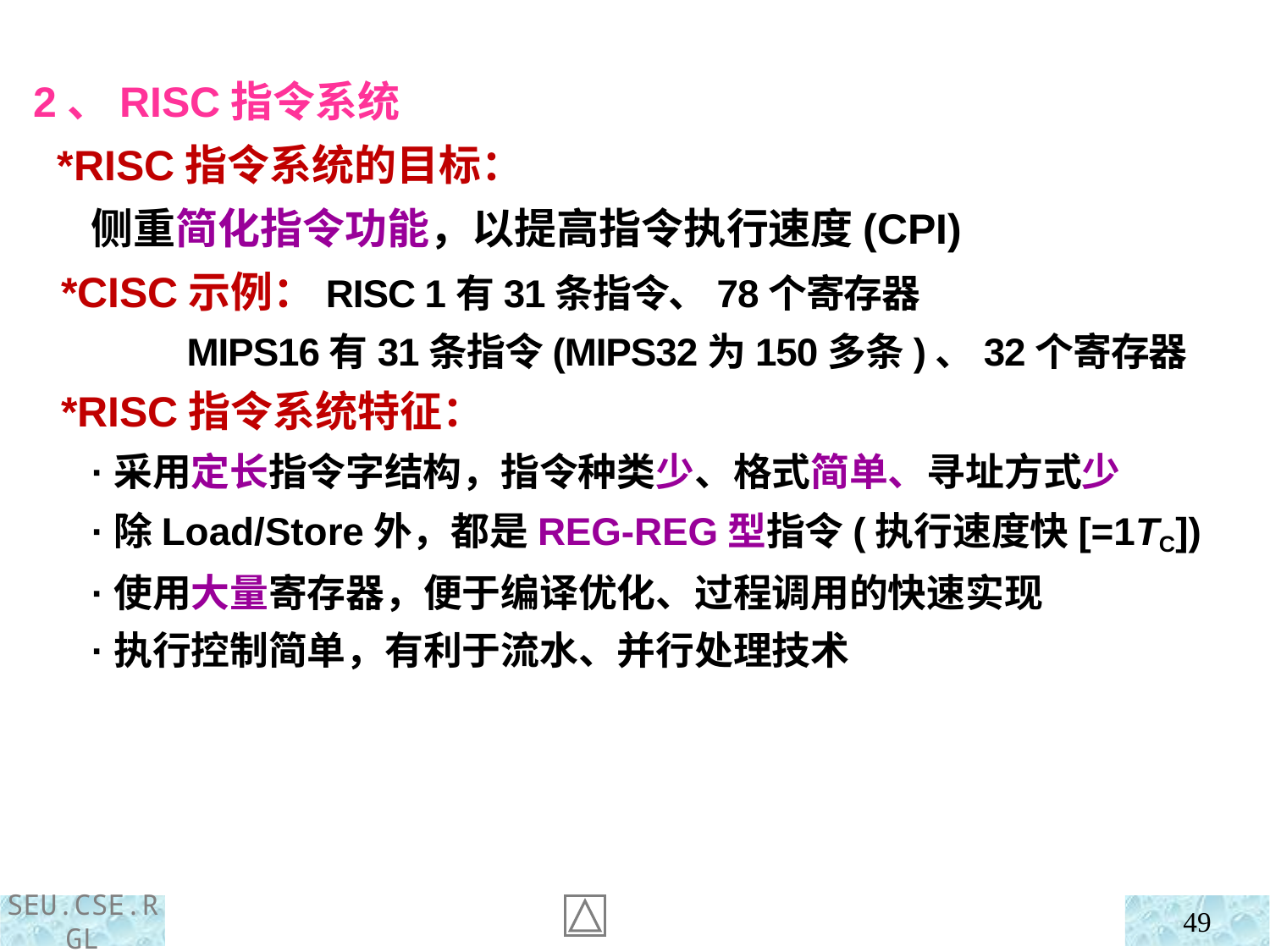

2、RISC指令系统
  *RISC指令系统的目标：
     侧重简化指令功能，以提高指令执行速度(CPI)
  *CISC示例：RISC 1有31条指令、78个寄存器
               MIPS16有31条指令(MIPS32为150多条)、32个寄存器
  *RISC指令系统特征：
     ·采用定长指令字结构，指令种类少、格式简单、寻址方式少
     ·除Load/Store外，都是REG-REG型指令(执行速度快[=1TC])
     ·使用大量寄存器，便于编译优化、过程调用的快速实现
     ·执行控制简单，有利于流水、并行处理技术
49